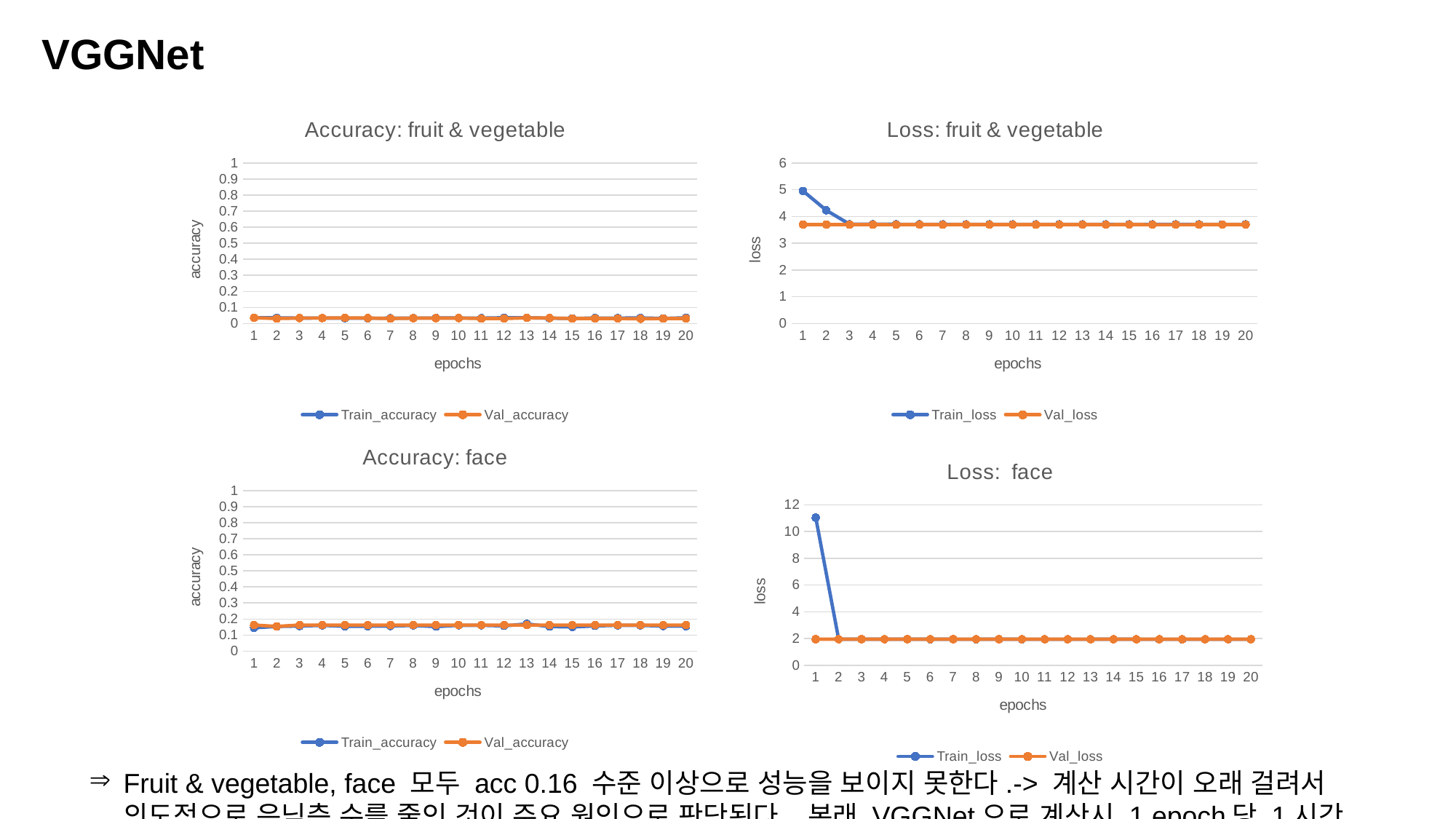

VGGNet

### Chart: Accuracy: fruit & vegetable

| Category | Train_accuracy | Val_accuracy |
|---|---|---|

### Chart: Loss: fruit & vegetable

| Category | Train_loss | Val_loss |
|---|---|---|

### Chart: Accuracy: face

| Category | Train_accuracy | Val_accuracy |
|---|---|---|

### Chart: Loss:  face

| Category | Train_loss | Val_loss |
|---|---|---|
Fruit & vegetable, face 모두 acc 0.16 수준 이상으로 성능을 보이지 못한다.-> 계산 시간이 오래 걸려서 의도적으로 은닉층 수를 줄인 것이 주요 원인으로 판단된다. 본래 VGGNet으로 계산시 1 epoch당 1시간 20분 걸림.
또는 다수의 은닉층으로 인한 gradient vanishing 현상이 원인일 수도 있음.